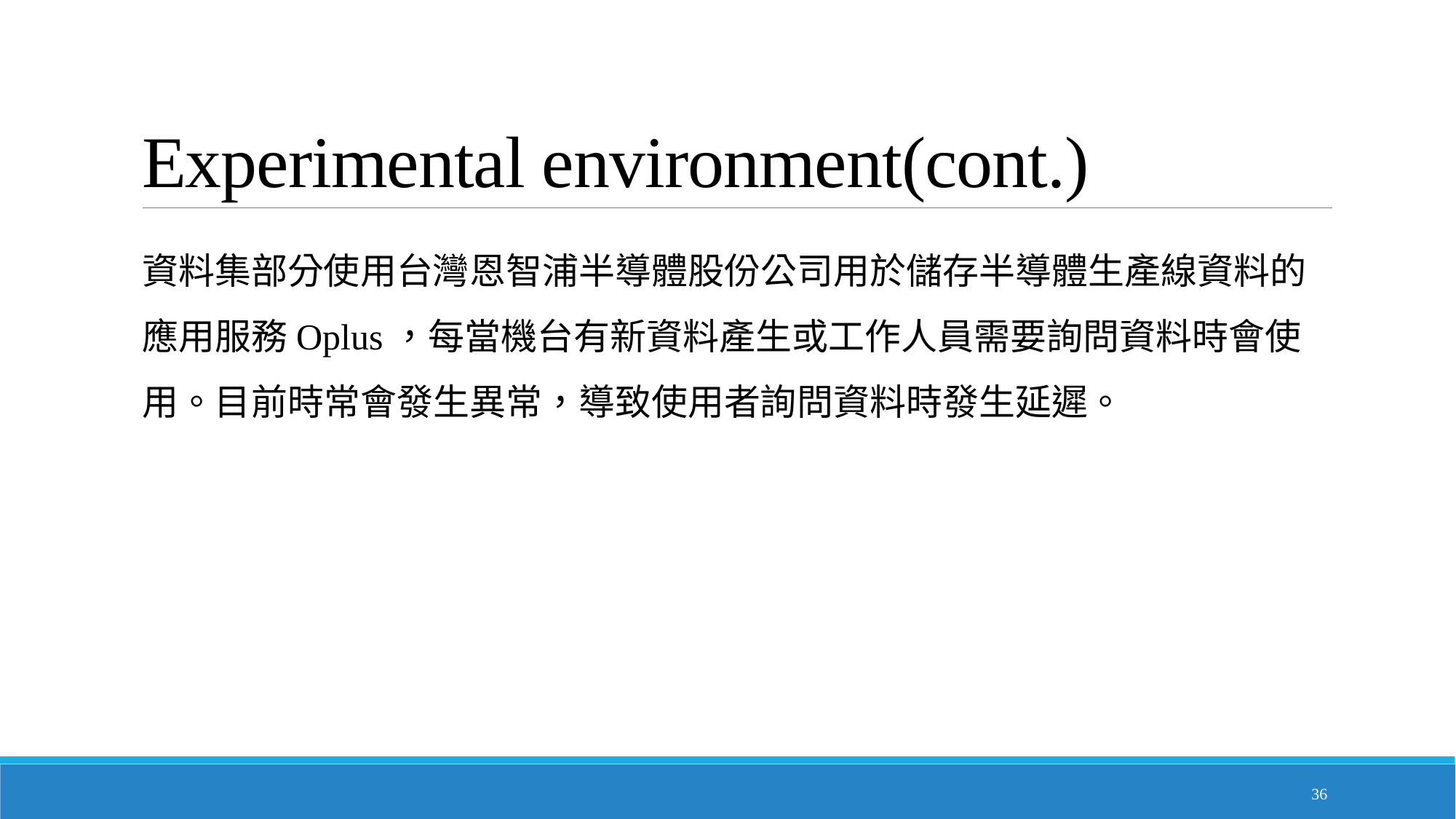

# Experimental environment(cont.)
資料集部分使用台灣恩智浦半導體股份公司用於儲存半導體生產線資料的應用服務Oplus，每當機台有新資料產生或工作人員需要詢問資料時會使用。目前時常會發生異常，導致使用者詢問資料時發生延遲。
36